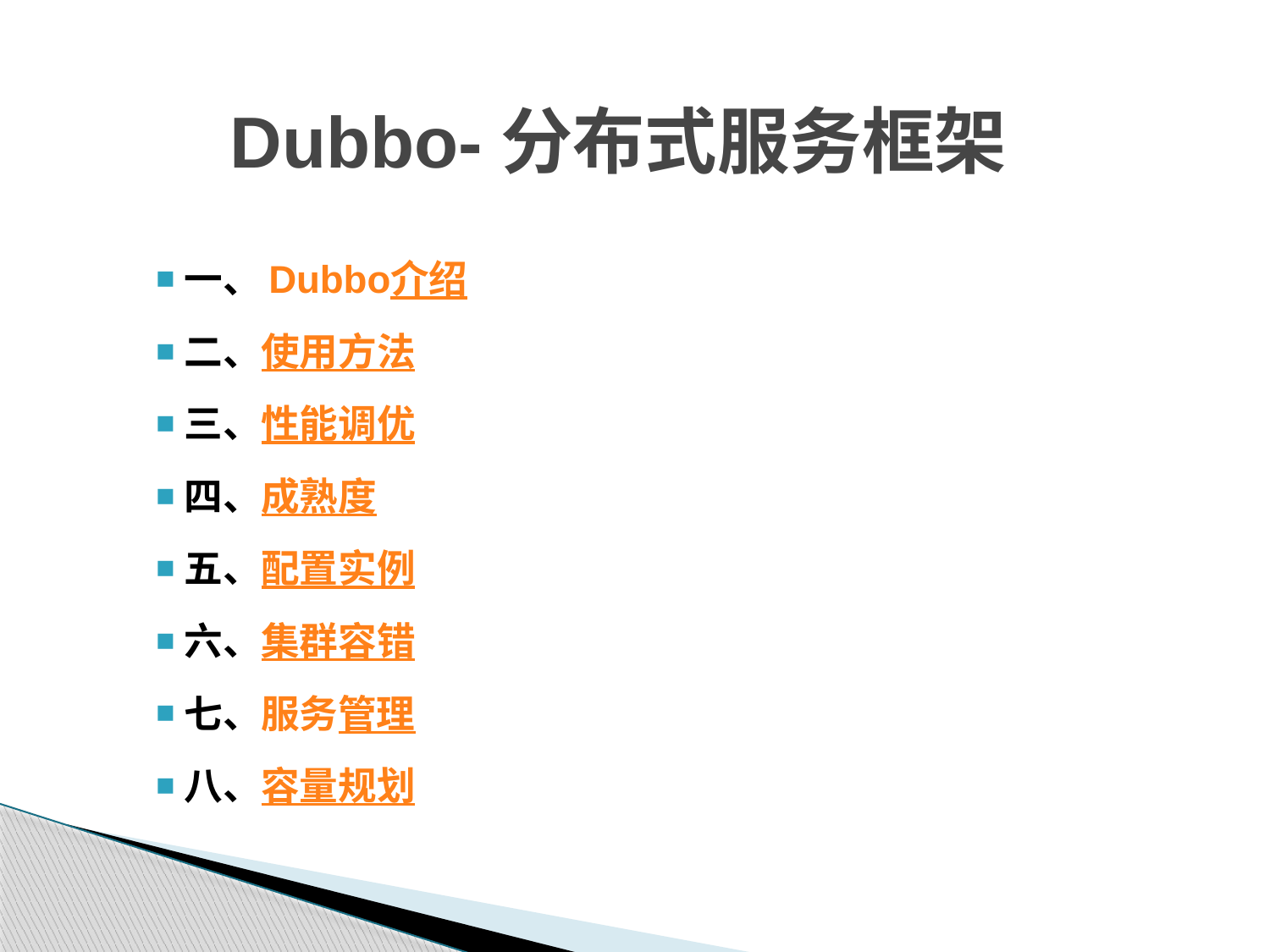

# Dubbo-分布式服务框架
一、Dubbo介绍
二、使用方法
三、性能调优
四、成熟度
五、配置实例
六、集群容错
七、服务管理
八、容量规划